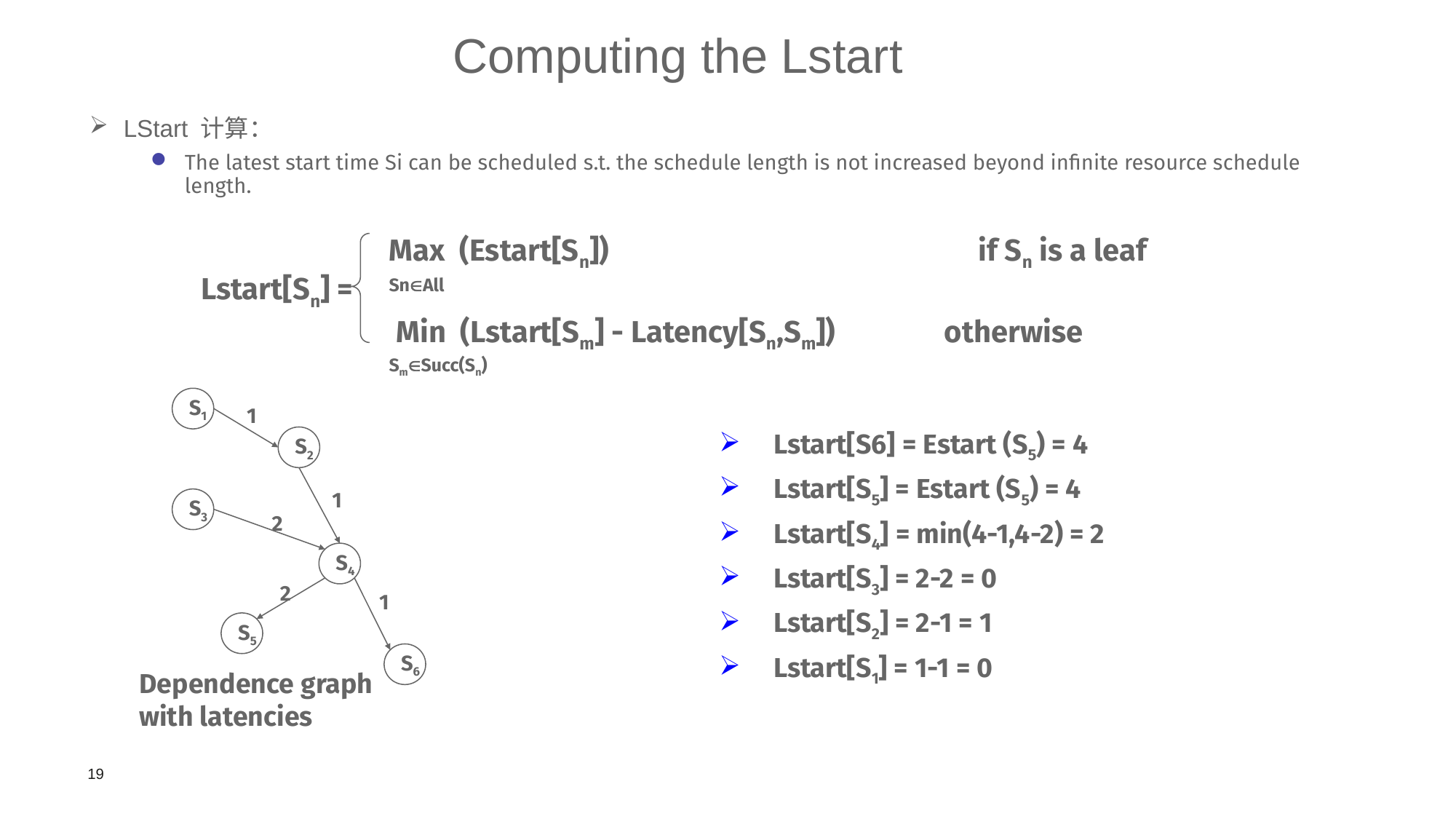

Computing the Lstart
LStart 计算：
The latest start time Si can be scheduled s.t. the schedule length is not increased beyond infinite resource schedule length.

Max  (Estart[Sn])			      if Sn is a leaf

Sn∈All

 Min  (Lstart[Sm] - Latency[Sn,Sm])               otherwise
Sm∈Succ(Sn)

Lstart[Sn] =
S1

S2
S3
2
S4
2
S5
S6
Dependence graph with latencies
1
1
1
Lstart[S6] = Estart (S5) = 4
Lstart[S5] = Estart (S5) = 4
Lstart[S4] = min(4-1,4-2) = 2
Lstart[S3] = 2-2 = 0
Lstart[S2] = 2-1 = 1
Lstart[S1] = 1-1 = 0